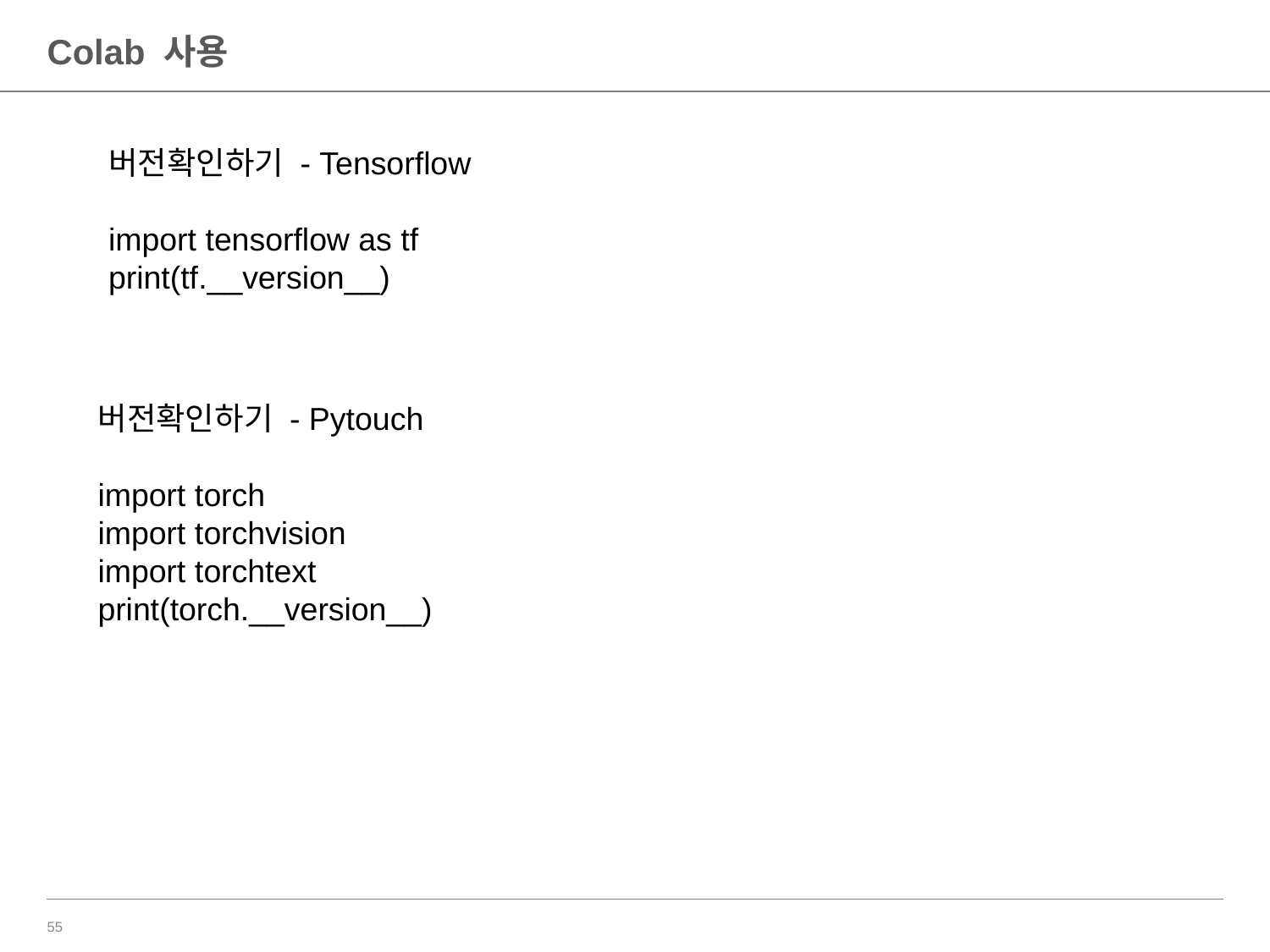

# Colab 사용
버전확인하기 - Tensorflow

import tensorflow as tf
print(tf.__version__)
버전확인하기 - Pytouch

import torch
import torchvision
import torchtext
print(torch.__version__)